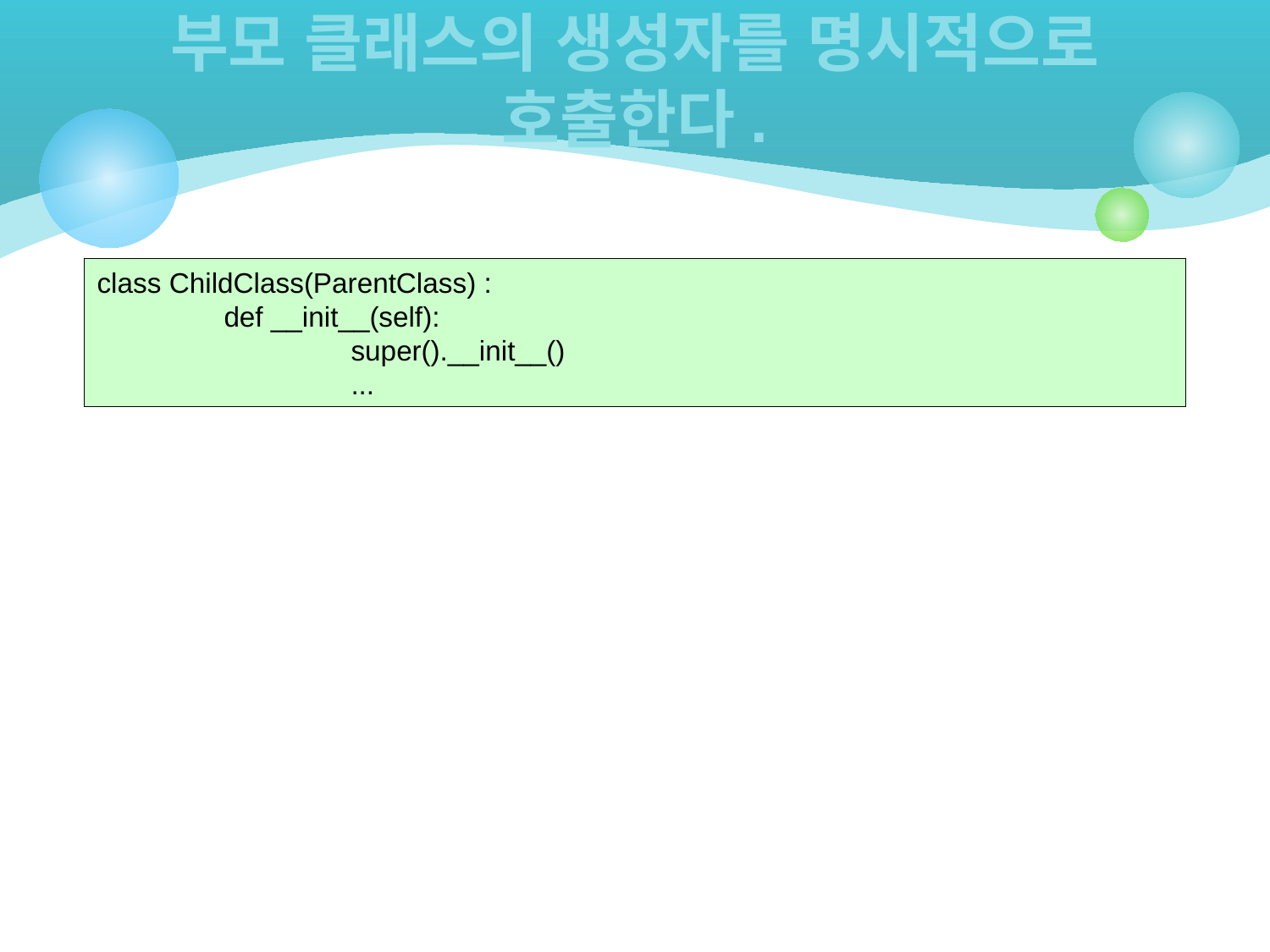

# 부모 클래스의 생성자를 명시적으로 호출한다.
class ChildClass(ParentClass) :
	def __init__(self):
		super().__init__()
		...